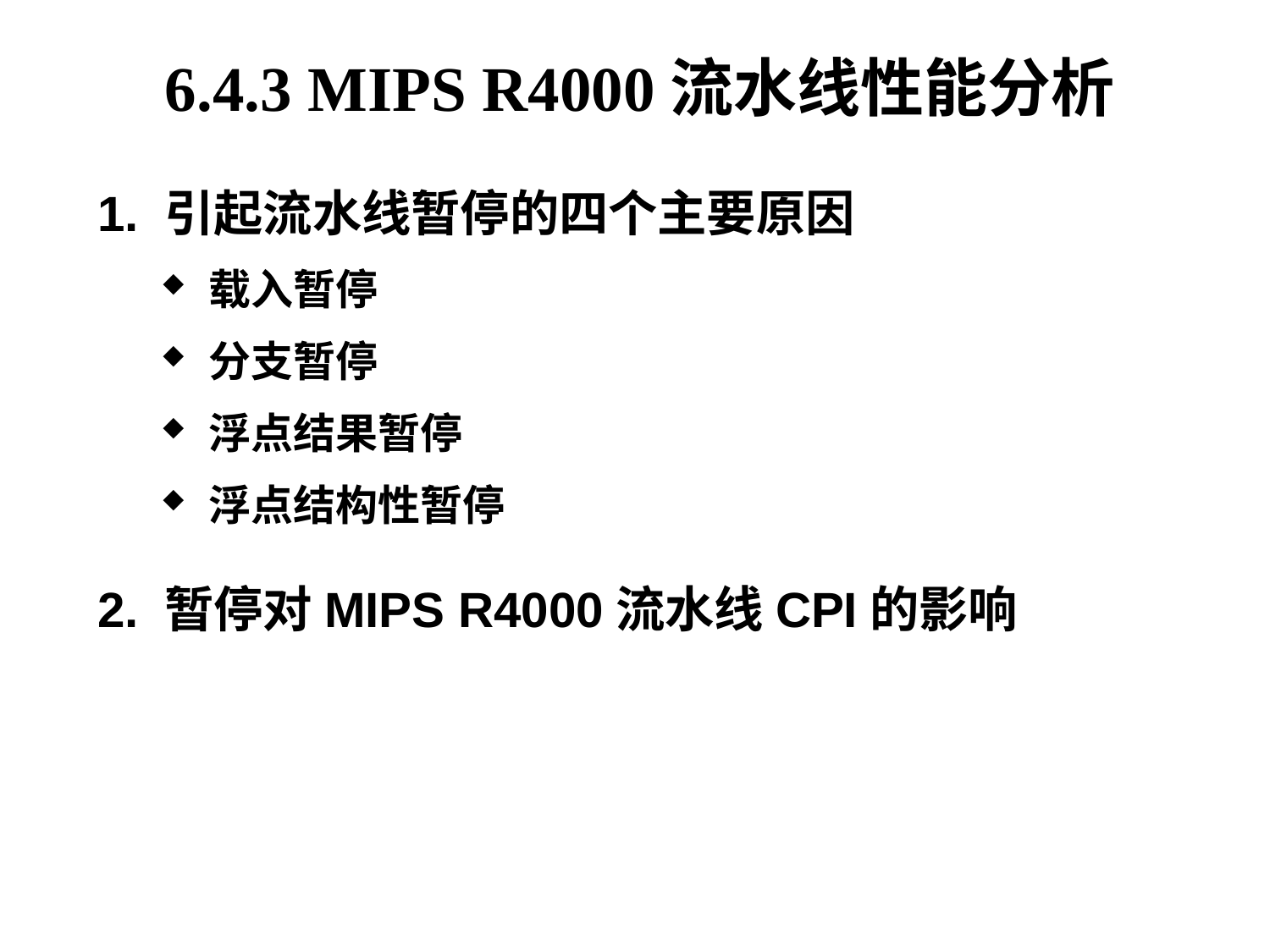

6.4.3 MIPS R4000流水线性能分析
1. 引起流水线暂停的四个主要原因
载入暂停
分支暂停
浮点结果暂停
浮点结构性暂停
2. 暂停对MIPS R4000流水线CPI的影响